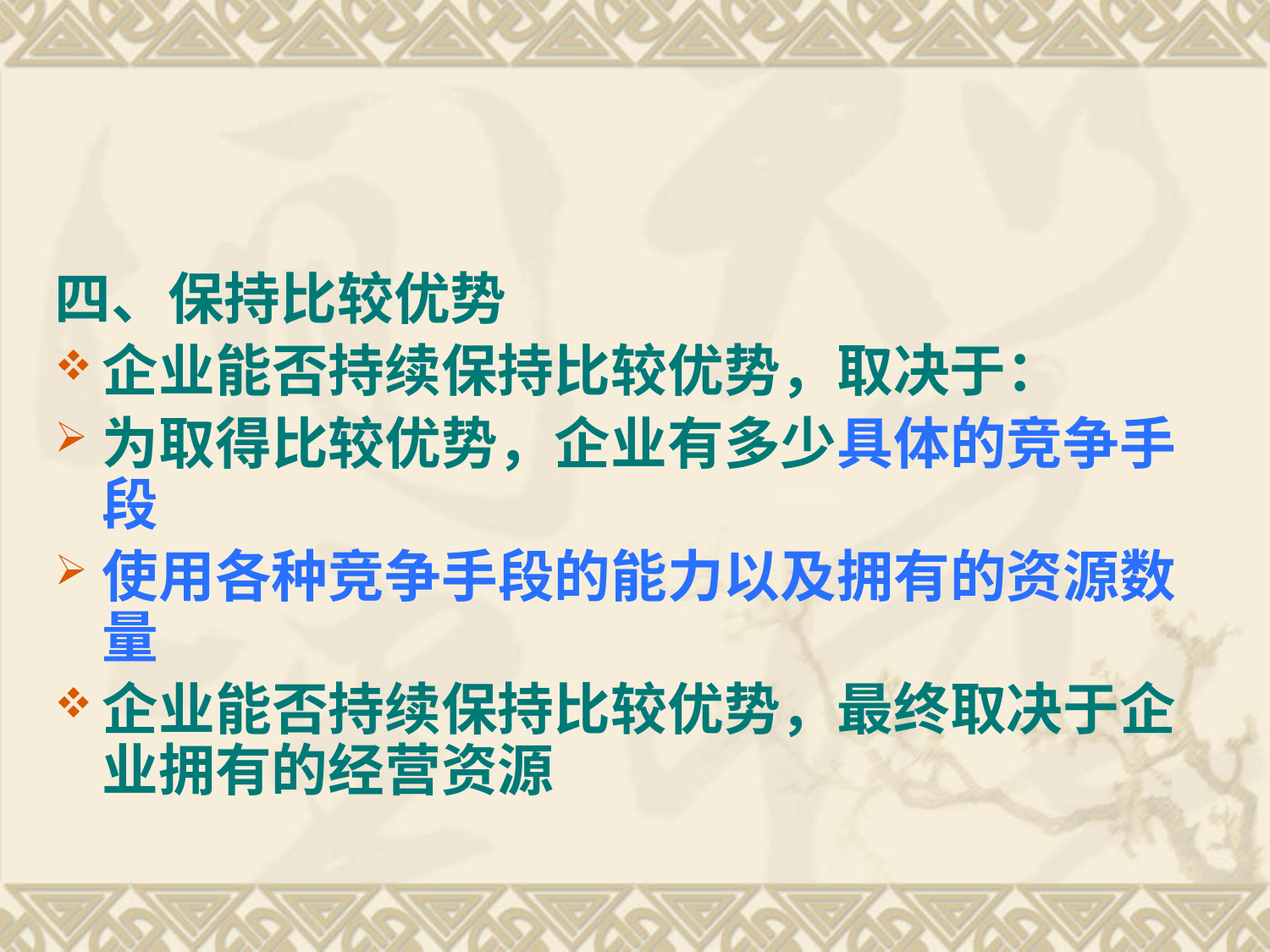

#
四、保持比较优势
企业能否持续保持比较优势，取决于：
为取得比较优势，企业有多少具体的竞争手段
使用各种竞争手段的能力以及拥有的资源数量
企业能否持续保持比较优势，最终取决于企业拥有的经营资源